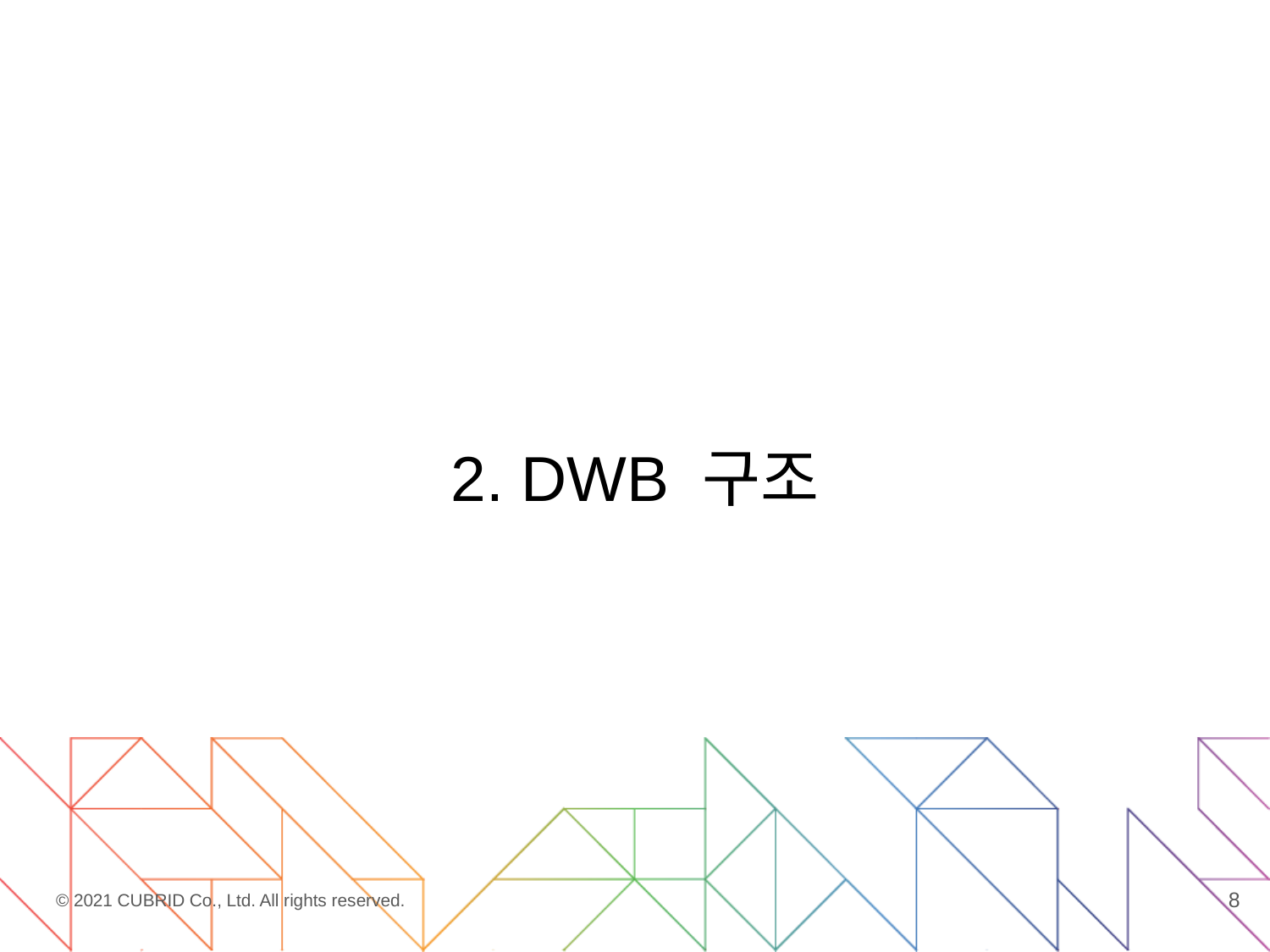

# 2. DWB 구조
8
© 2021 CUBRID Co., Ltd. All rights reserved.